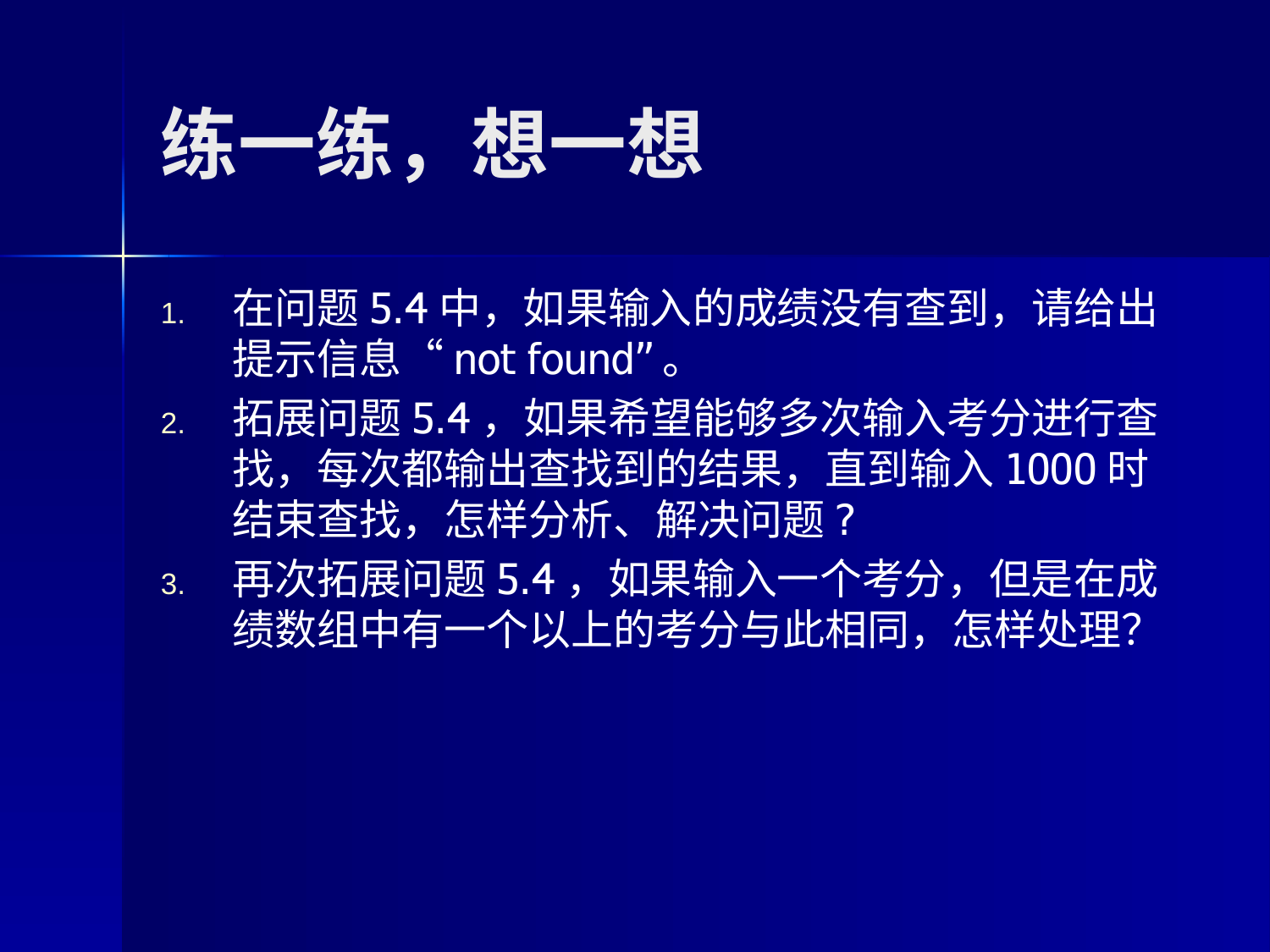

# 练一练，想一想
在问题5.4中，如果输入的成绩没有查到，请给出提示信息“not found”。
拓展问题5.4，如果希望能够多次输入考分进行查找，每次都输出查找到的结果，直到输入1000时结束查找，怎样分析、解决问题?
再次拓展问题5.4，如果输入一个考分，但是在成绩数组中有一个以上的考分与此相同，怎样处理？